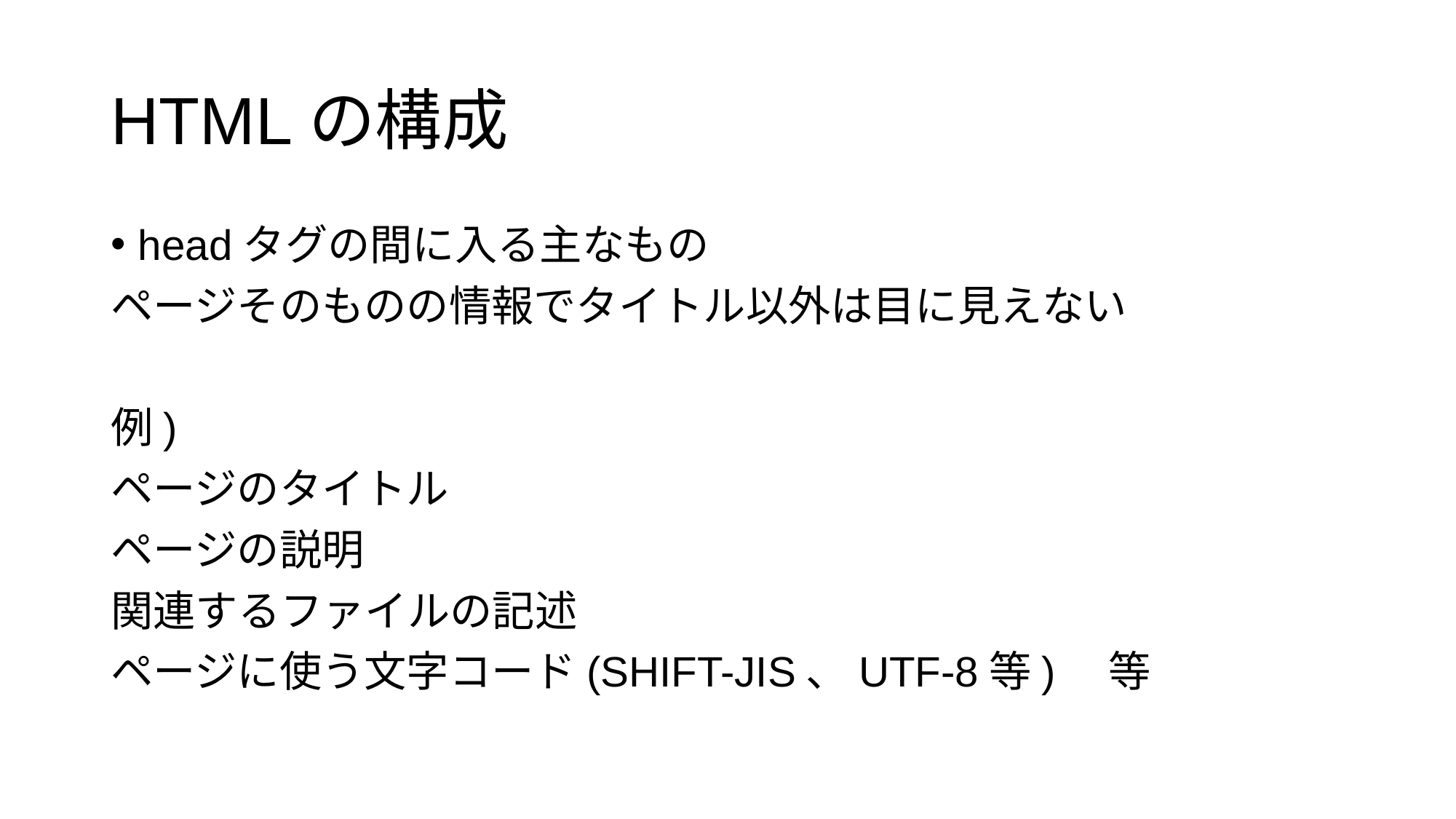

# HTMLの構成
headタグの間に入る主なもの
ページそのものの情報でタイトル以外は目に見えない

例)
ページのタイトル
ページの説明
関連するファイルの記述
ページに使う文字コード(SHIFT-JIS、UTF-8等)　等